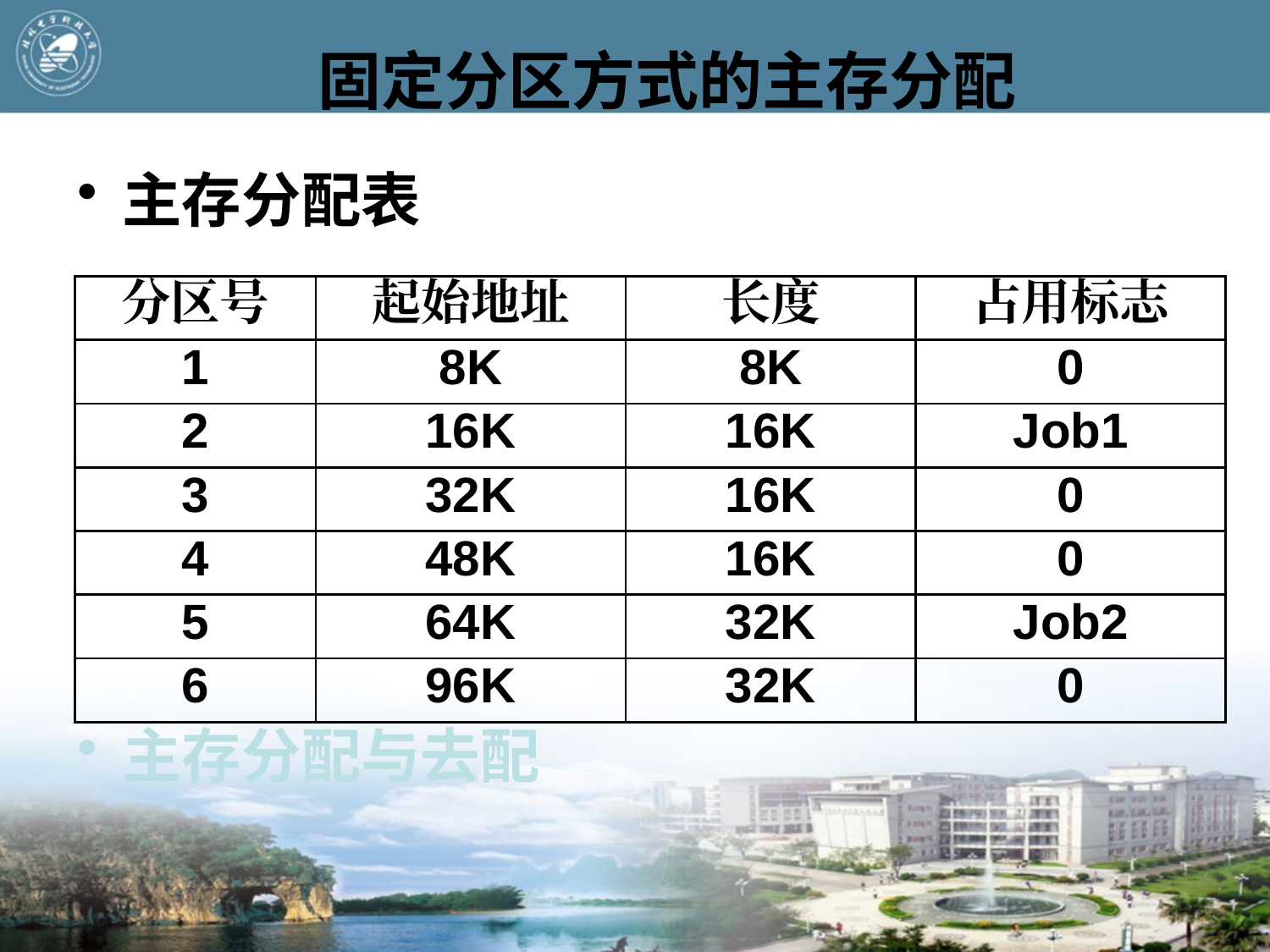

# 固定分区方式的主存分配
主存分配表

主存分配与去配

| 分区号 | 起始地址 | 长度 | 占用标志 |
| --- | --- | --- | --- |
| 1 | 8K | 8K | 0 |
| 2 | 16K | 16K | Job1 |
| 3 | 32K | 16K | 0 |
| 4 | 48K | 16K | 0 |
| 5 | 64K | 32K | Job2 |
| 6 | 96K | 32K | 0 |